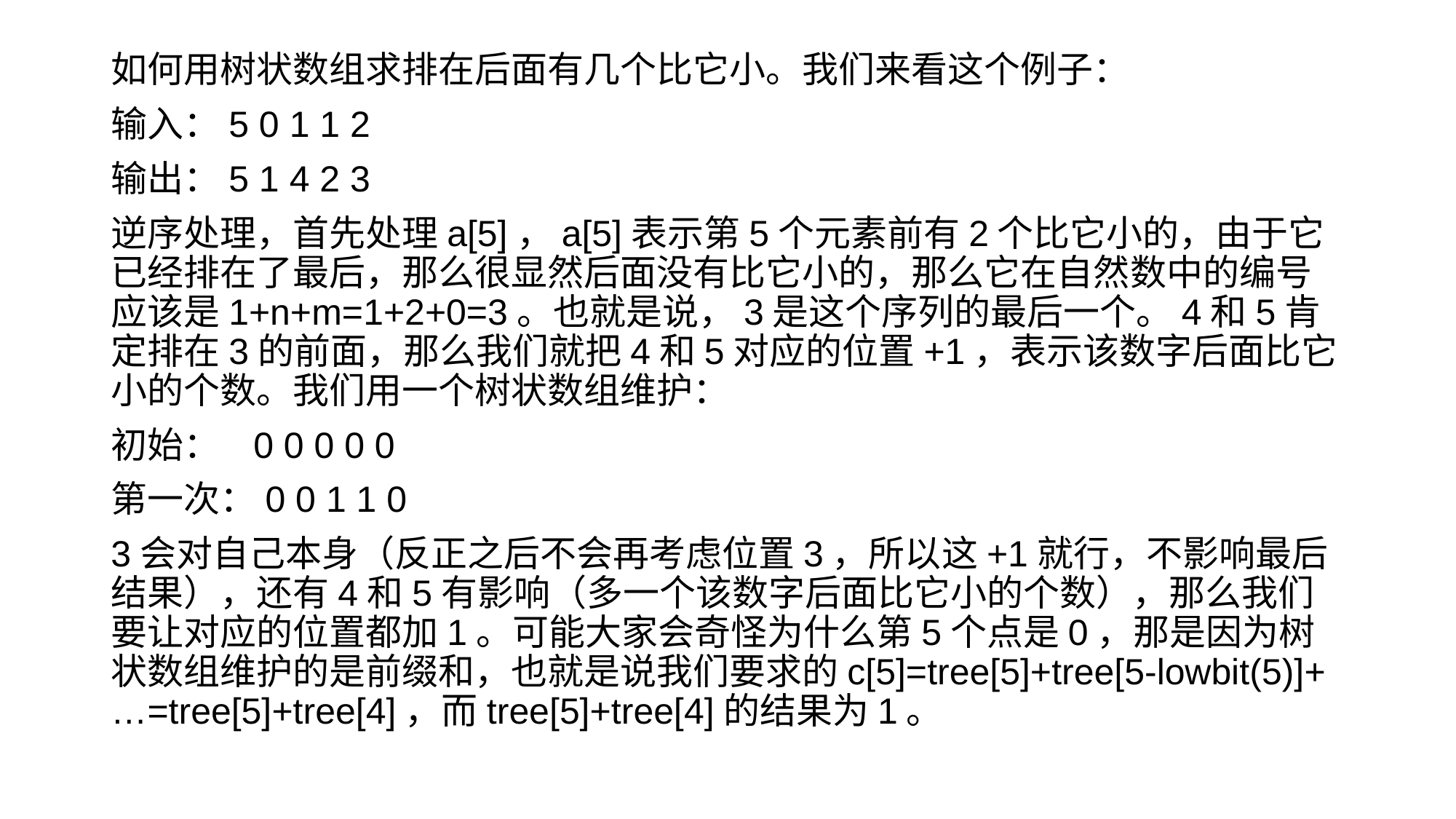

如何用树状数组求排在后面有几个比它小。我们来看这个例子：
输入：5 0 1 1 2
输出：5 1 4 2 3
逆序处理，首先处理a[5]，a[5]表示第5个元素前有2个比它小的，由于它已经排在了最后，那么很显然后面没有比它小的，那么它在自然数中的编号应该是1+n+m=1+2+0=3。也就是说，3是这个序列的最后一个。4和5肯定排在3的前面，那么我们就把4和5对应的位置+1，表示该数字后面比它小的个数。我们用一个树状数组维护：
初始：   0 0 0 0 0
第一次：0 0 1 1 0
3会对自己本身（反正之后不会再考虑位置3，所以这+1就行，不影响最后结果），还有4和5有影响（多一个该数字后面比它小的个数），那么我们要让对应的位置都加1。可能大家会奇怪为什么第5个点是0，那是因为树状数组维护的是前缀和，也就是说我们要求的c[5]=tree[5]+tree[5-lowbit(5)]+…=tree[5]+tree[4]，而tree[5]+tree[4]的结果为1。